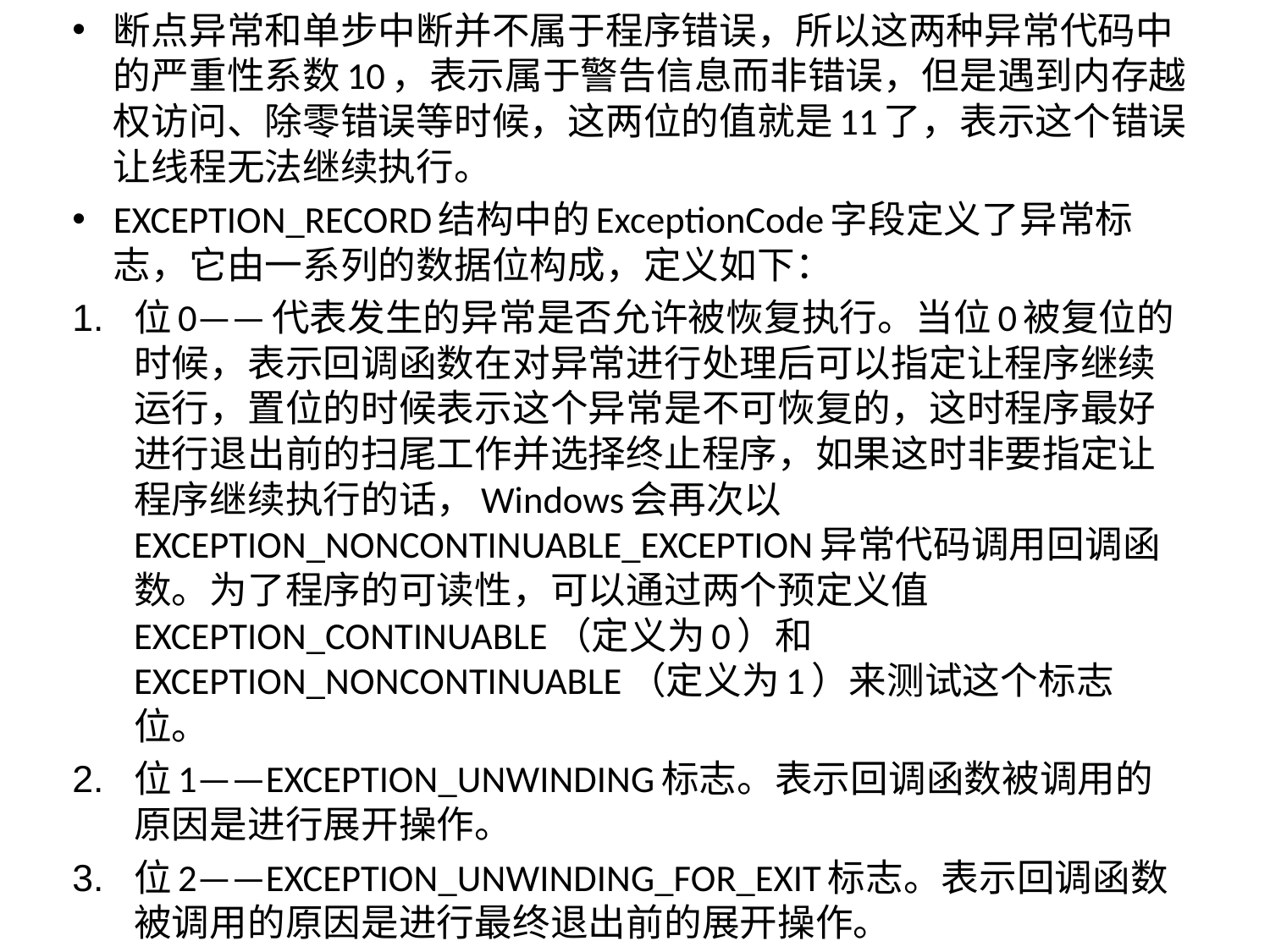

断点异常和单步中断并不属于程序错误，所以这两种异常代码中的严重性系数10，表示属于警告信息而非错误，但是遇到内存越权访问、除零错误等时候，这两位的值就是11了，表示这个错误让线程无法继续执行。
EXCEPTION_RECORD结构中的ExceptionCode字段定义了异常标志，它由一系列的数据位构成，定义如下：
位0——代表发生的异常是否允许被恢复执行。当位0被复位的时候，表示回调函数在对异常进行处理后可以指定让程序继续运行，置位的时候表示这个异常是不可恢复的，这时程序最好进行退出前的扫尾工作并选择终止程序，如果这时非要指定让程序继续执行的话，Windows会再次以EXCEPTION_NONCONTINUABLE_EXCEPTION异常代码调用回调函数。为了程序的可读性，可以通过两个预定义值EXCEPTION_CONTINUABLE（定义为0）和EXCEPTION_NONCONTINUABLE（定义为1）来测试这个标志位。
位1——EXCEPTION_UNWINDING标志。表示回调函数被调用的原因是进行展开操作。
位2——EXCEPTION_UNWINDING_FOR_EXIT标志。表示回调函数被调用的原因是进行最终退出前的展开操作。